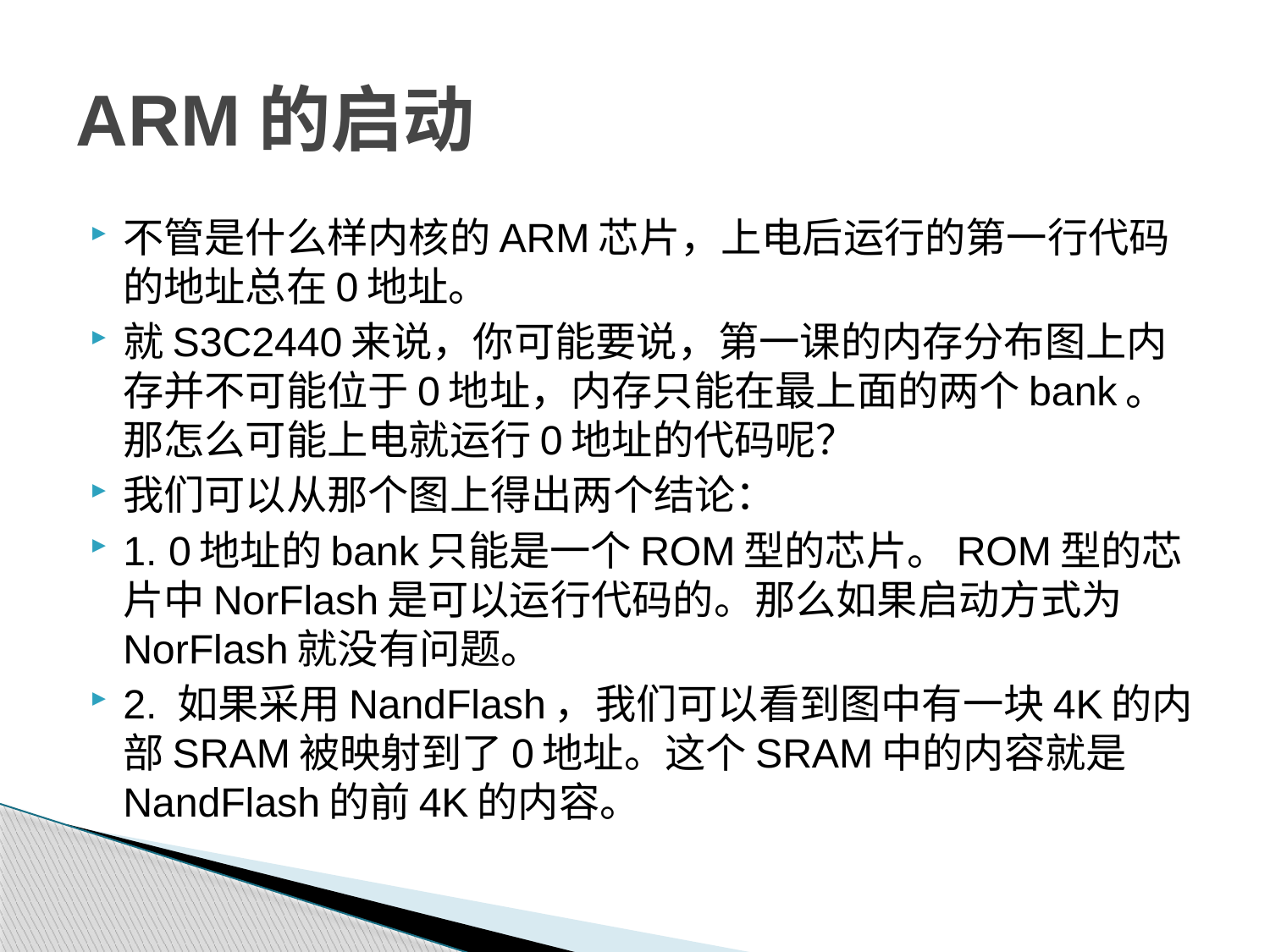

# ARM的启动
不管是什么样内核的ARM芯片，上电后运行的第一行代码的地址总在0地址。
就S3C2440来说，你可能要说，第一课的内存分布图上内存并不可能位于0地址，内存只能在最上面的两个bank。那怎么可能上电就运行0地址的代码呢？
我们可以从那个图上得出两个结论：
1. 0地址的bank只能是一个ROM型的芯片。ROM型的芯片中NorFlash是可以运行代码的。那么如果启动方式为NorFlash就没有问题。
2. 如果采用NandFlash，我们可以看到图中有一块4K的内部SRAM被映射到了0地址。这个SRAM中的内容就是NandFlash的前4K的内容。